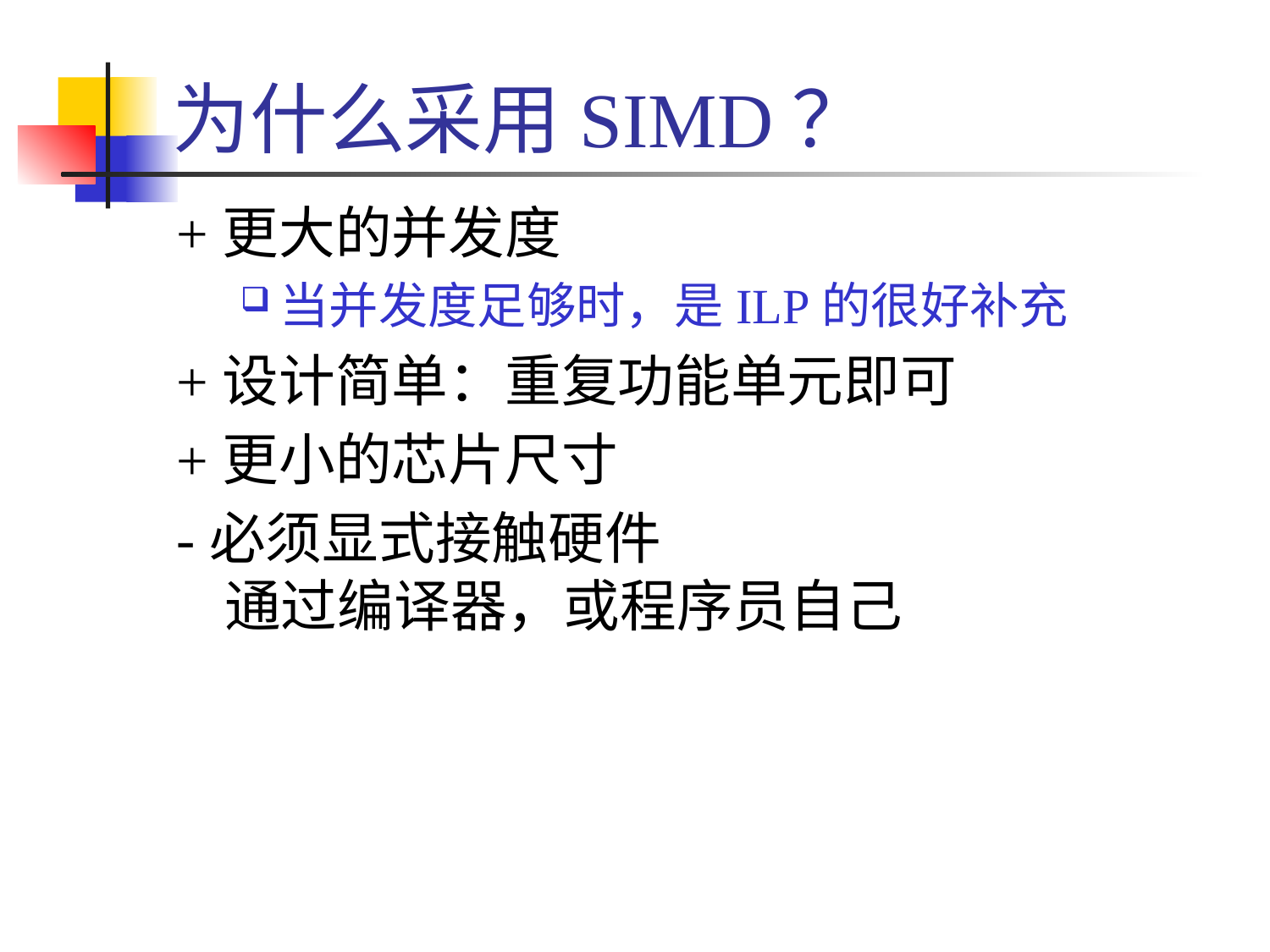

# 为什么采用SIMD？
+更大的并发度
当并发度足够时，是ILP的很好补充
+设计简单：重复功能单元即可
+更小的芯片尺寸
-必须显式接触硬件
通过编译器，或程序员自己